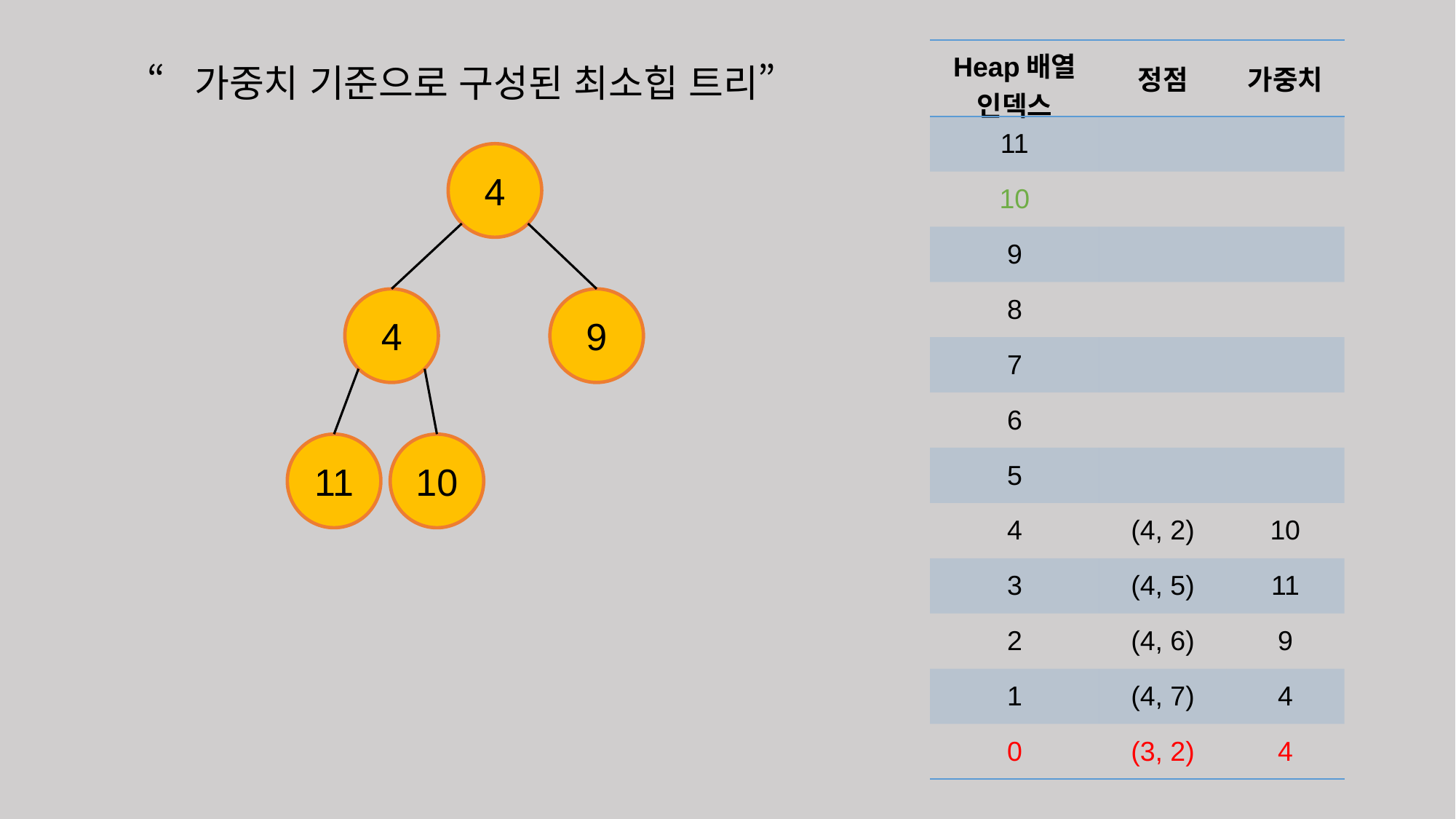

| Heap배열 인덱스 | 정점 | 가중치 |
| --- | --- | --- |
| 11 |  |  |
| 10 |  |  |
| 9 |  |  |
| 8 |  |  |
| 7 |  |  |
| 6 |  |  |
| 5 |  |  |
| 4 | (4, 2) | 10 |
| 3 | (4, 5) | 11 |
| 2 | (4, 6) | 9 |
| 1 | (4, 7) | 4 |
| 0 | (3, 2) | 4 |
“가중치 기준으로 구성된 최소힙 트리”
4
4
9
11
10